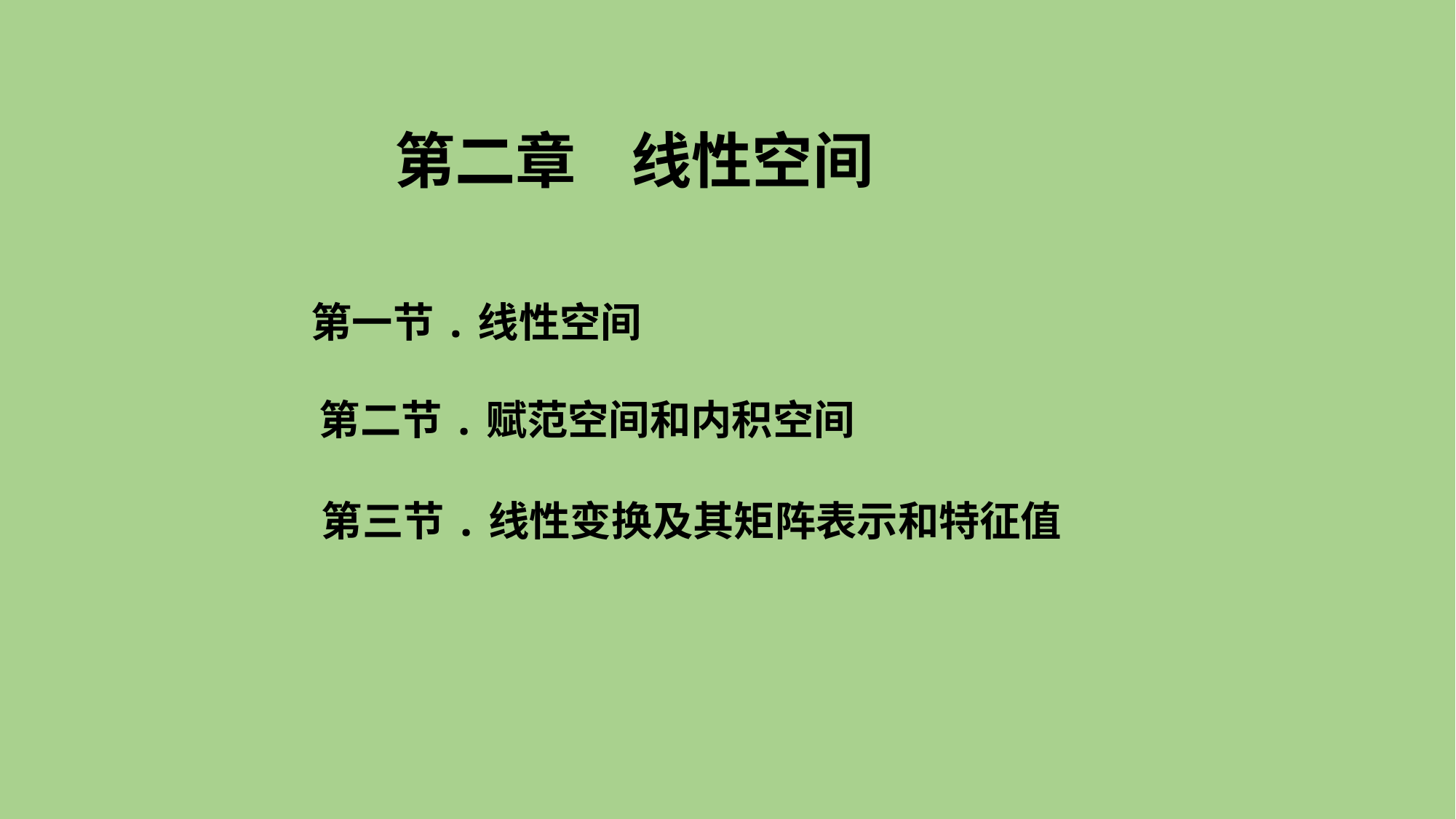

第二章    线性空间
# 第一节.线性空间
第二节.赋范空间和内积空间
第三节.线性变换及其矩阵表示和特征值